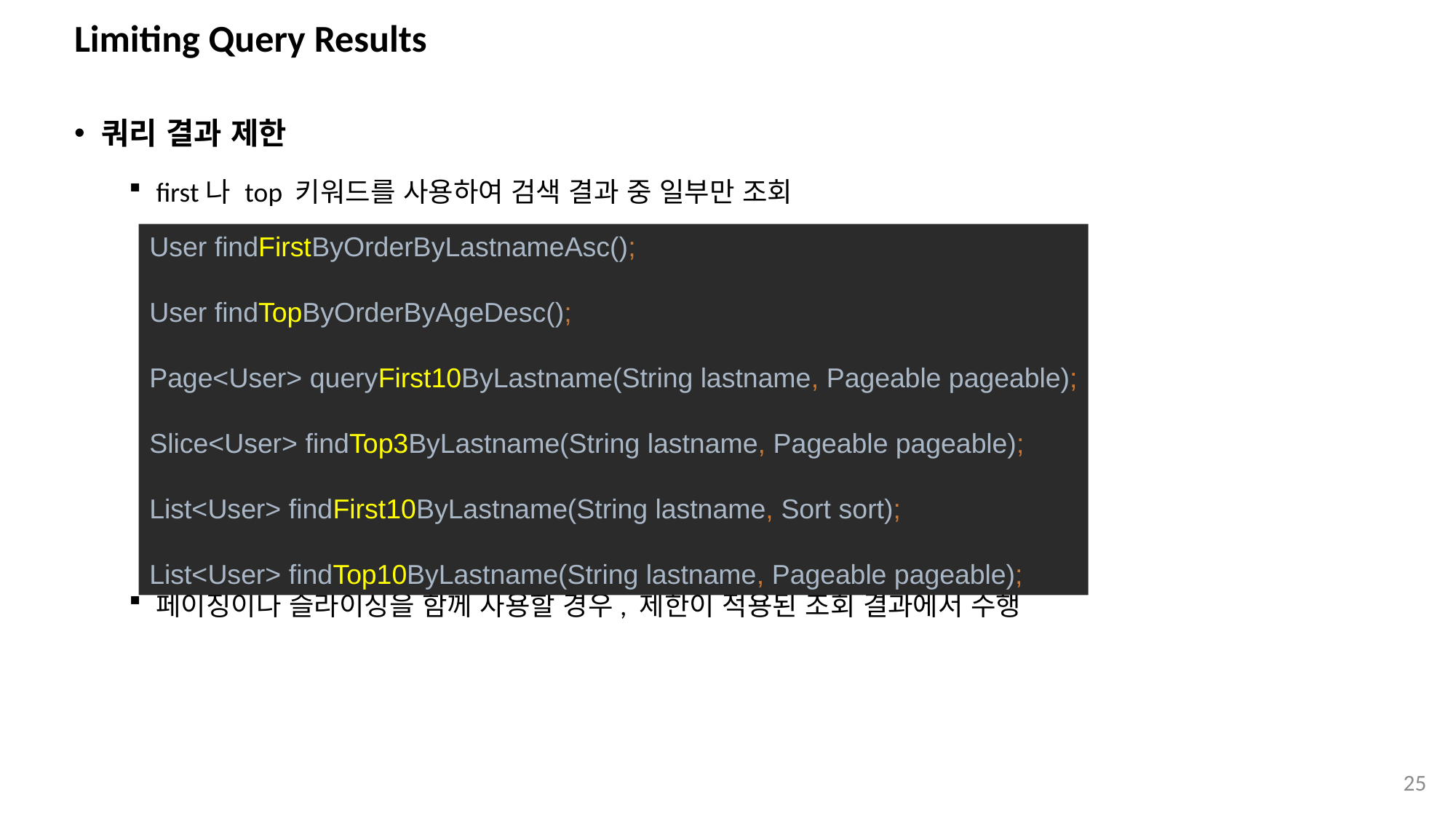

# Limiting Query Results
쿼리 결과 제한
first나 top 키워드를 사용하여 검색 결과 중 일부만 조회

페이징이나 슬라이싱을 함께 사용할 경우, 제한이 적용된 조회 결과에서 수행

User findFirstByOrderByLastnameAsc();
User findTopByOrderByAgeDesc();
Page<User> queryFirst10ByLastname(String lastname, Pageable pageable);
Slice<User> findTop3ByLastname(String lastname, Pageable pageable);
List<User> findFirst10ByLastname(String lastname, Sort sort);
List<User> findTop10ByLastname(String lastname, Pageable pageable);
25